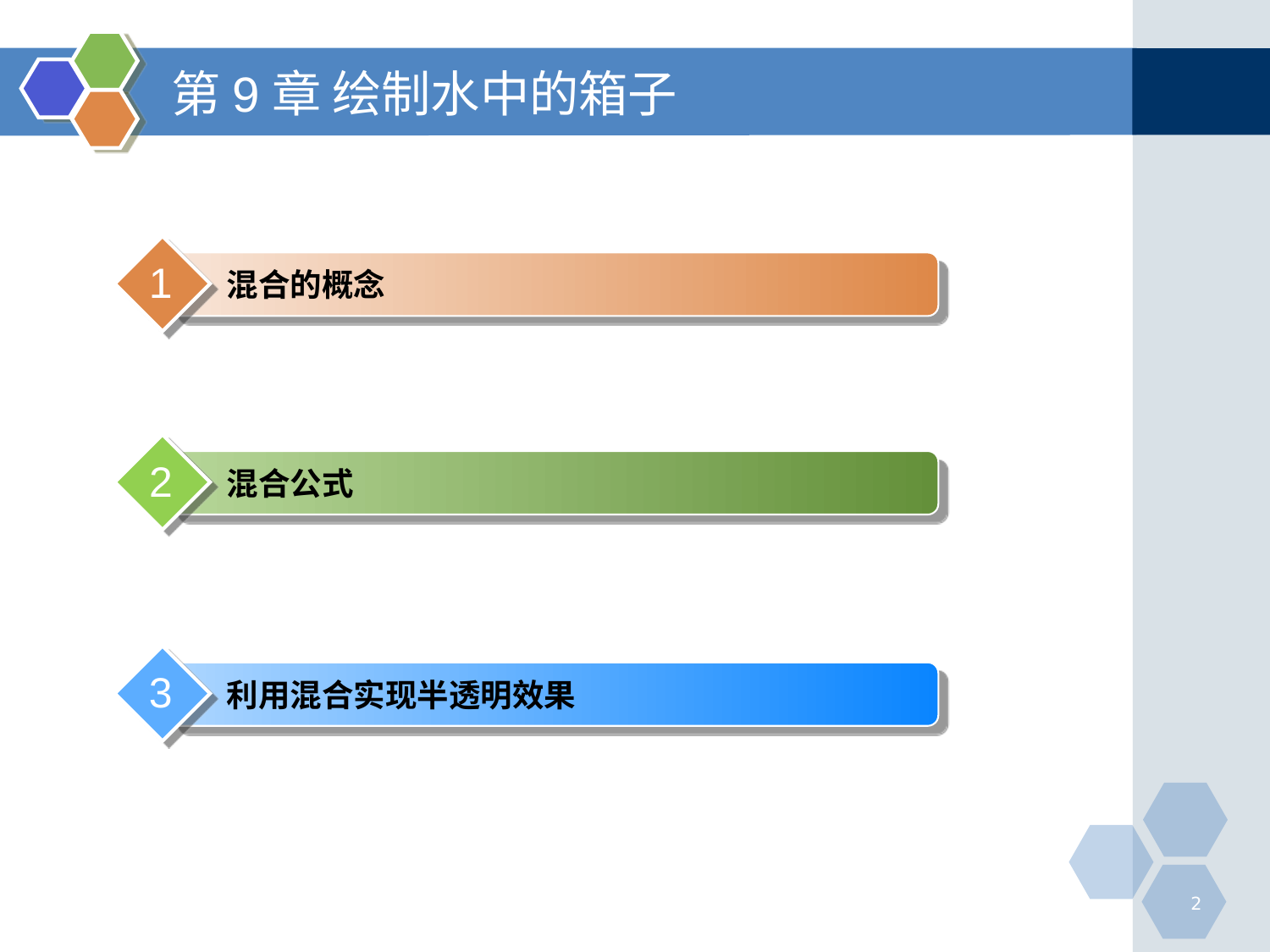

# 第9章 绘制水中的箱子

1
     混合的概念

2
     混合公式

3
     利用混合实现半透明效果

2